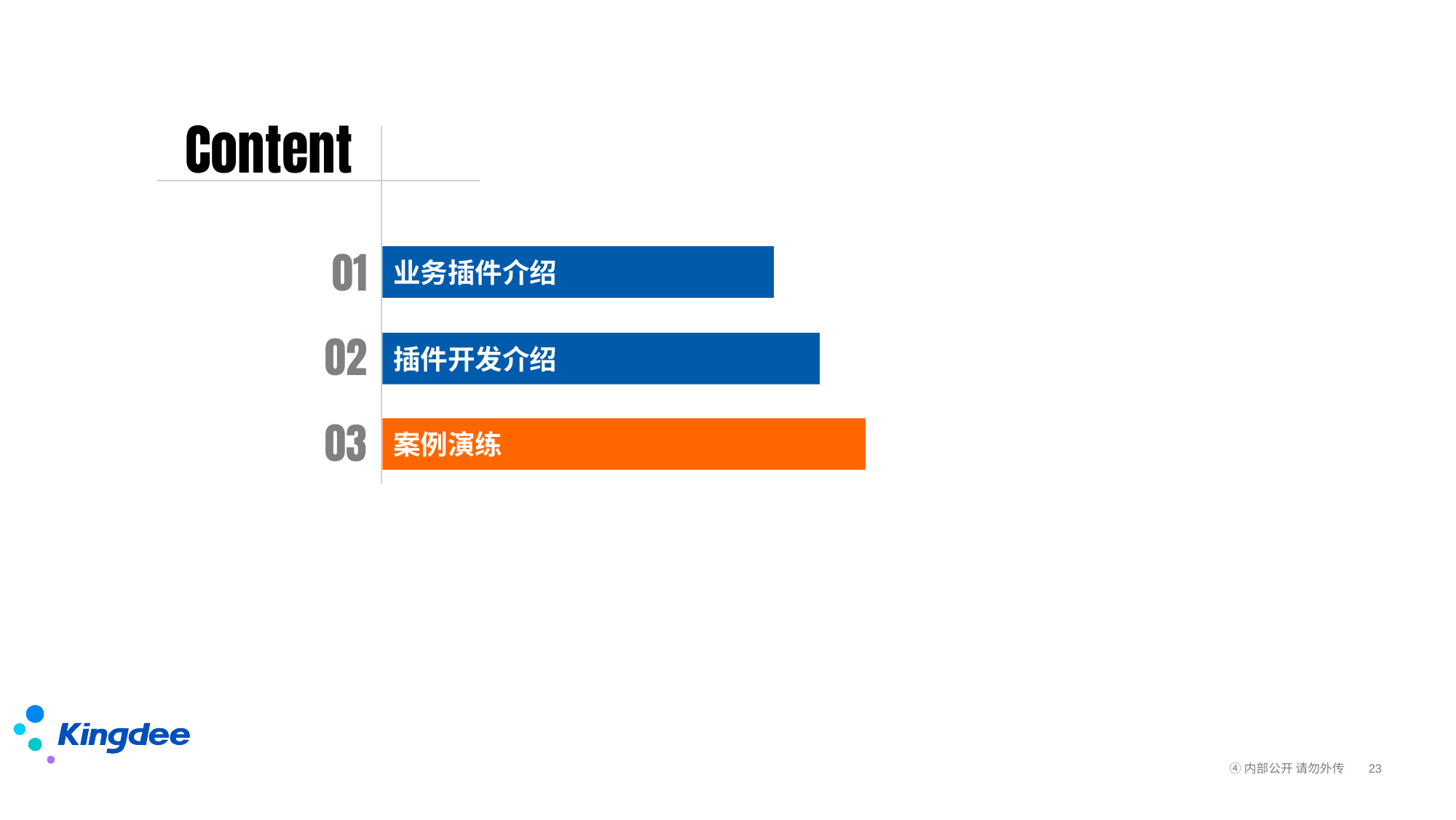

Content
01
业务插件介绍
02
插件开发介绍
03
案例演练